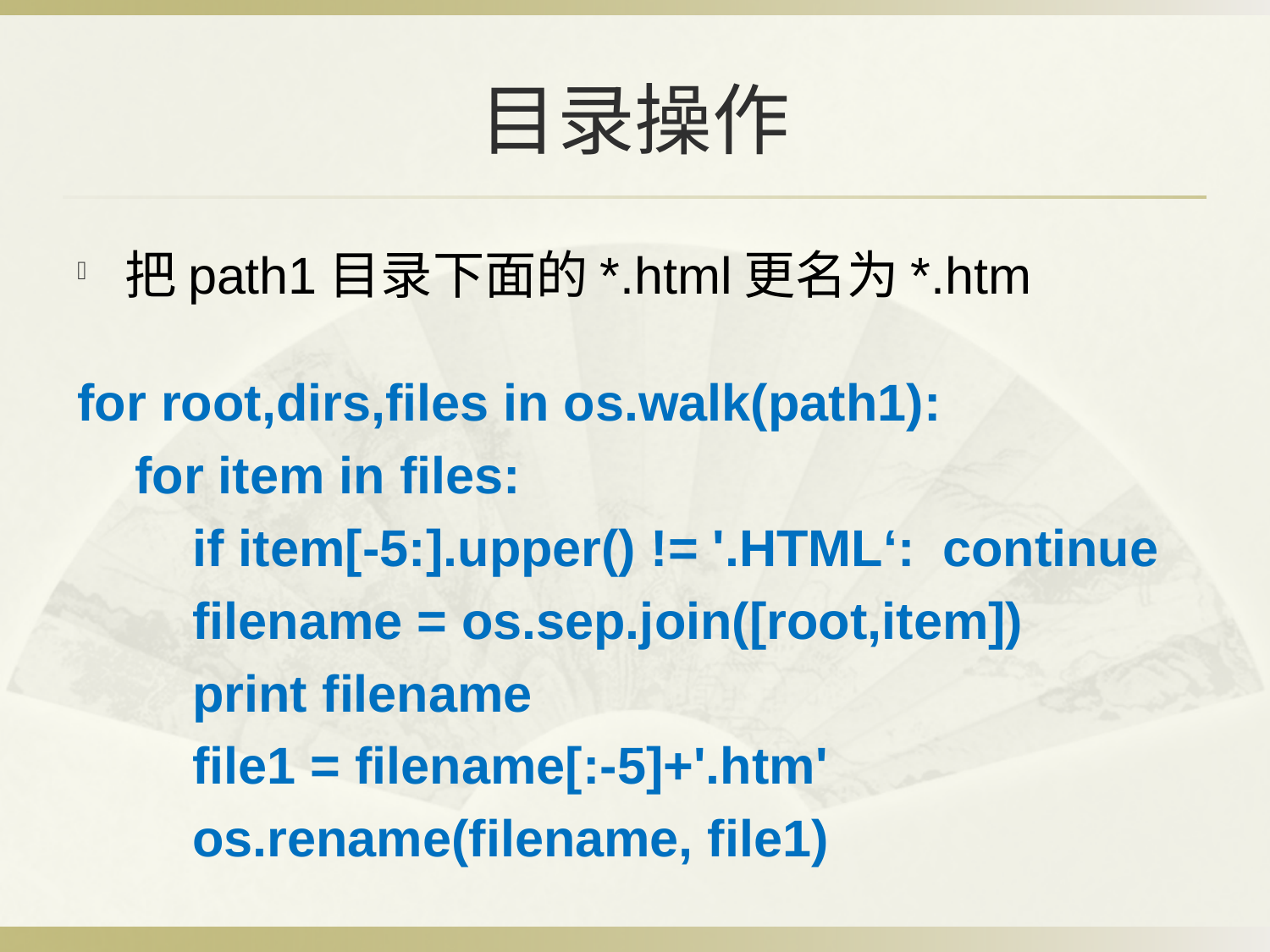

# 目录操作
把path1目录下面的*.html更名为*.htm

for root,dirs,files in os.walk(path1):
    for item in files:
        if item[-5:].upper() != '.HTML‘:	continue
        filename = os.sep.join([root,item])
        print filename
        file1 = filename[:-5]+'.htm'
        os.rename(filename, file1)